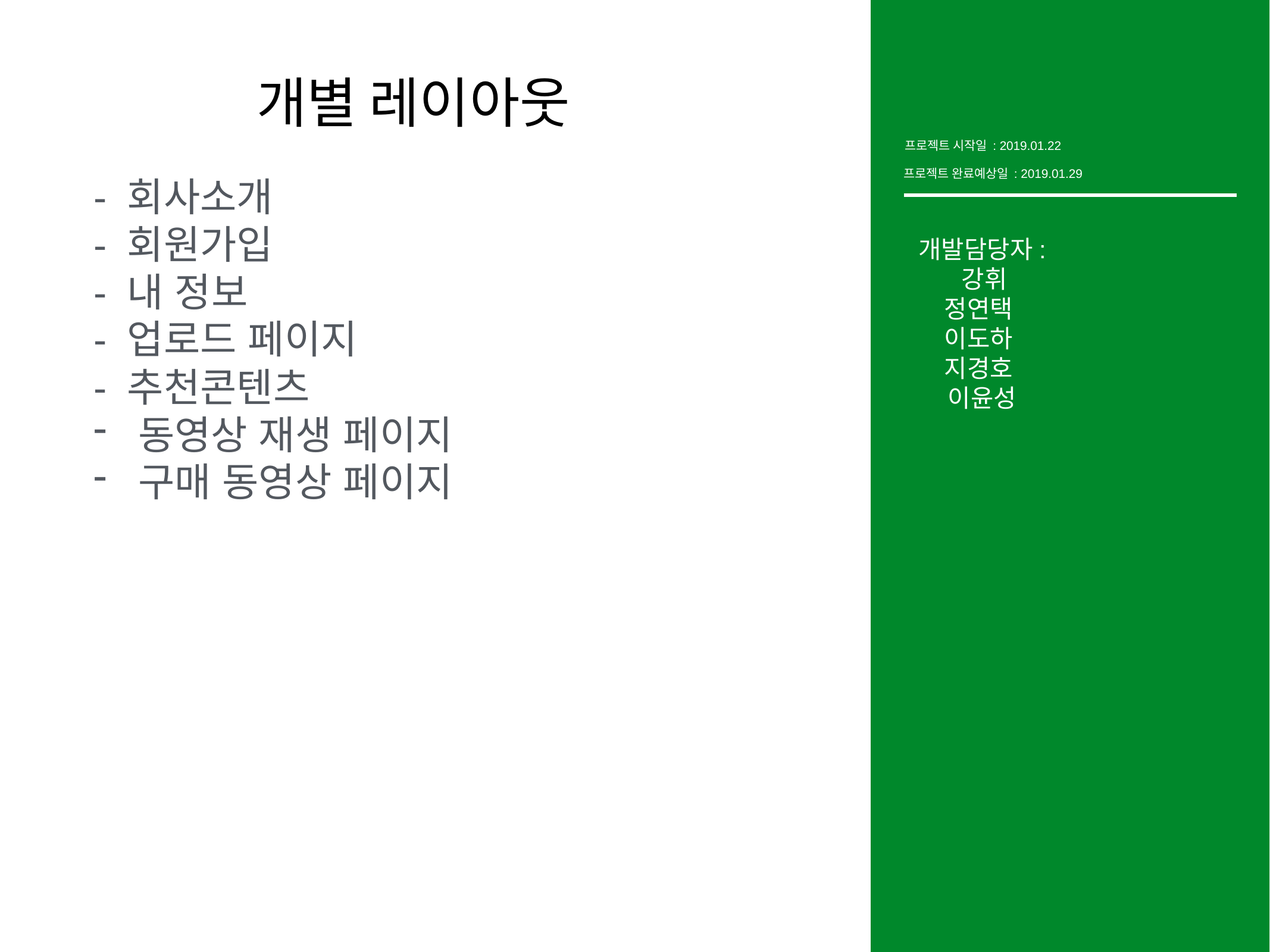

개별 레이아웃
프로젝트 시작일 : 2019.01.22
프로젝트 완료예상일 : 2019.01.29
- 회사소개
- 회원가입
- 내 정보
- 업로드 페이지
- 추천콘텐츠
동영상 재생 페이지
구매 동영상 페이지

개발담당자:
 강휘
정연택
이도하
지경호
이윤성